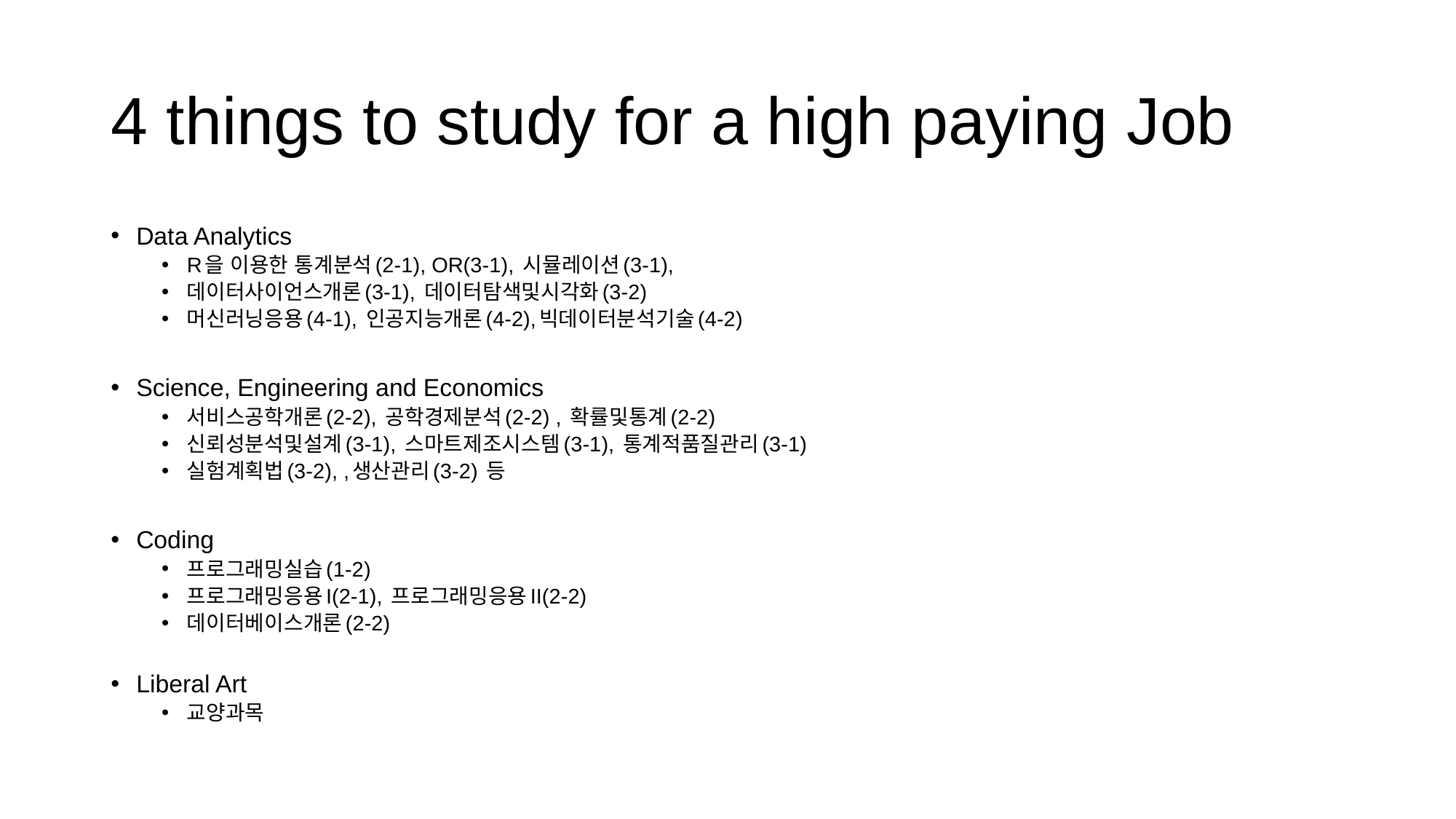

# 4 things to study for a high paying Job
Data Analytics
R을 이용한 통계분석(2-1), OR(3-1), 시뮬레이션(3-1),
데이터사이언스개론(3-1), 데이터탐색및시각화(3-2)
머신러닝응용(4-1), 인공지능개론(4-2),빅데이터분석기술(4-2)

Science, Engineering and Economics
서비스공학개론(2-2), 공학경제분석(2-2) , 확률및통계(2-2)
신뢰성분석및설계(3-1), 스마트제조시스템(3-1), 통계적품질관리(3-1)
실험계획법(3-2), ,생산관리(3-2) 등

Coding
프로그래밍실습(1-2)
프로그래밍응용I(2-1), 프로그래밍응용II(2-2)
데이터베이스개론(2-2)

Liberal Art
교양과목